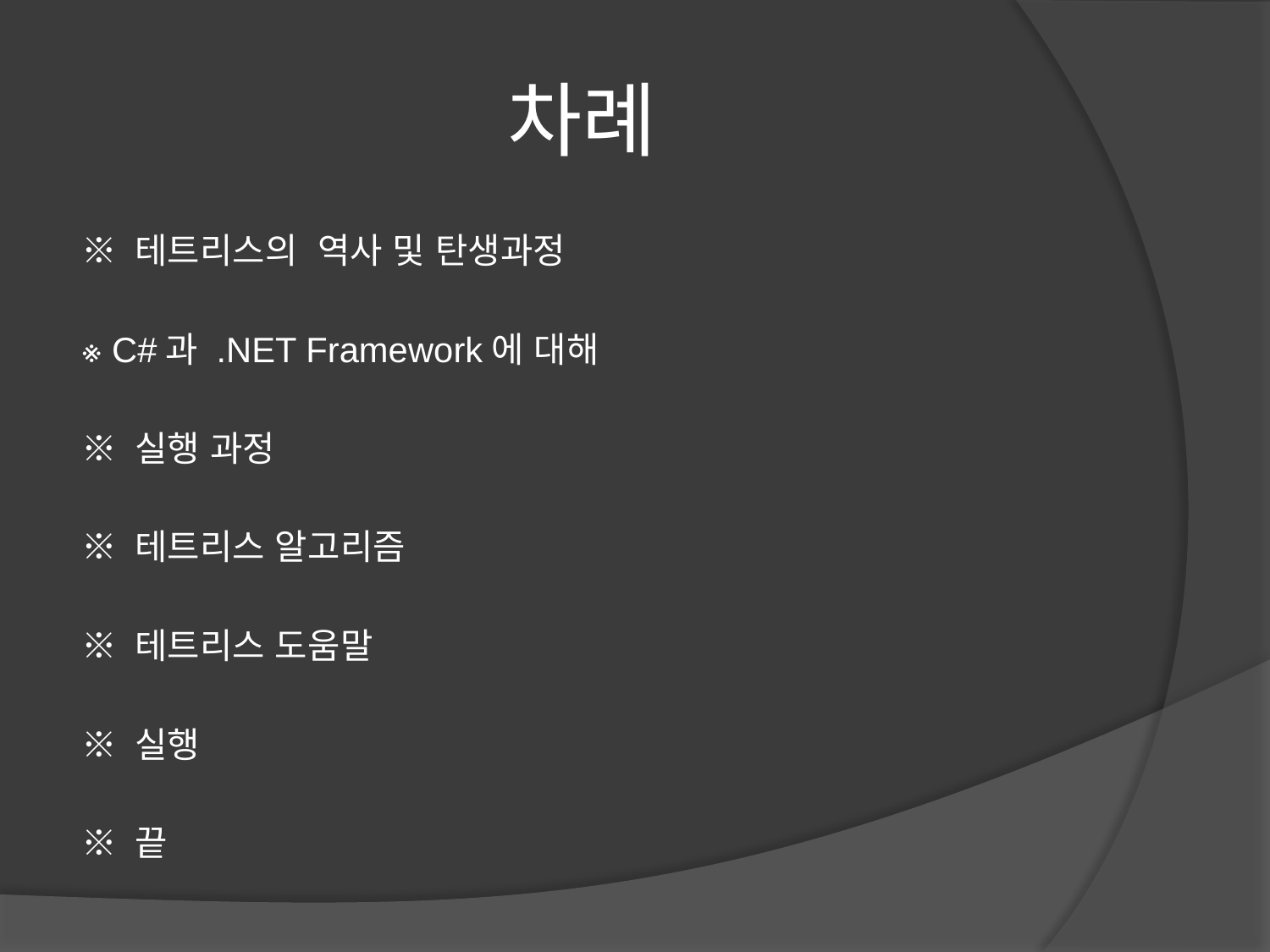

# 차례
※ 테트리스의  역사 및 탄생과정

※ C#과 .NET Framework에 대해

※ 실행 과정

※ 테트리스 알고리즘

※ 테트리스 도움말

※ 실행

※ 끝